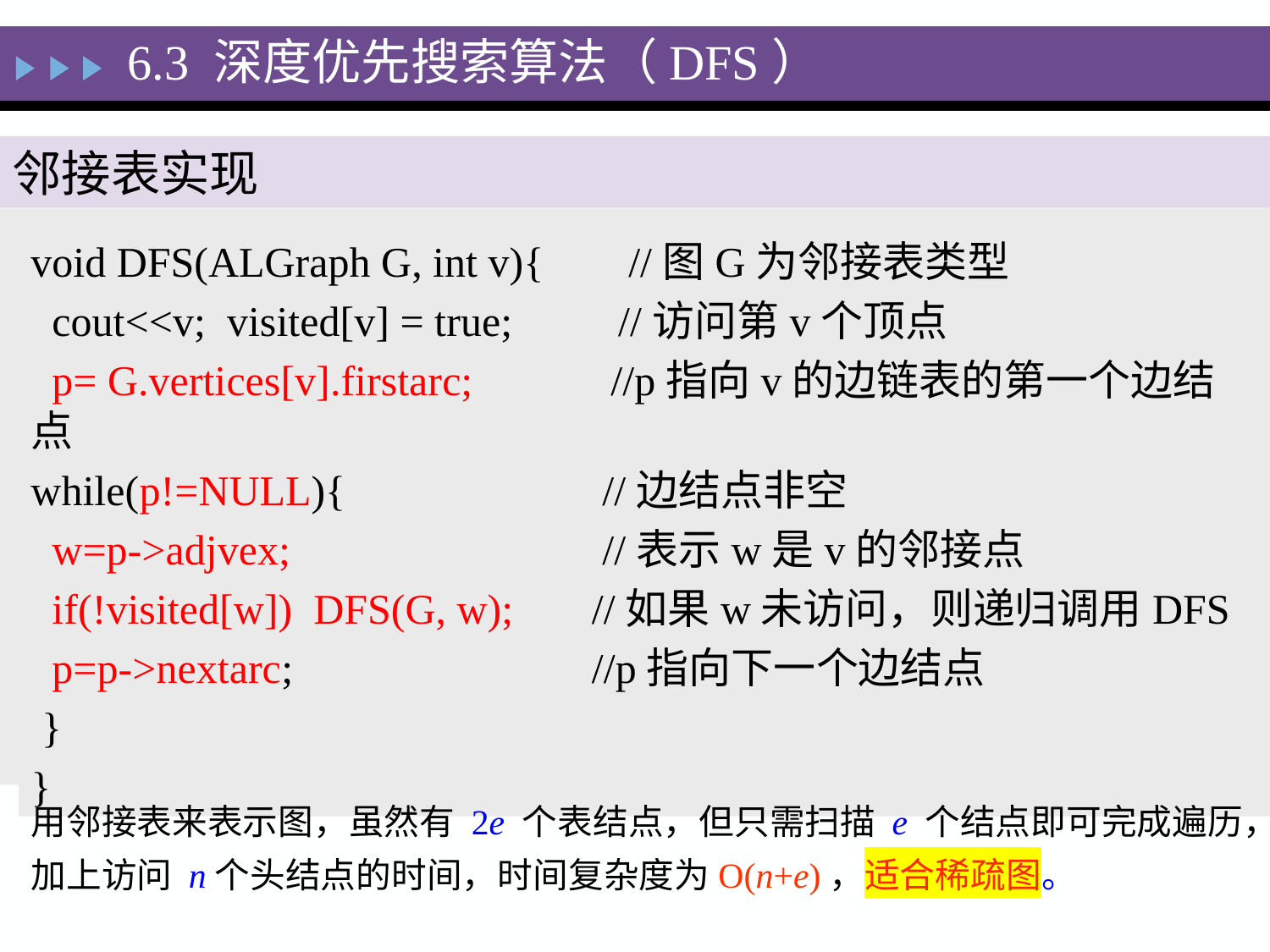

6.3 深度优先搜索算法（DFS）
邻接表实现

void DFS(ALGraph G, int v){        //图G为邻接表类型
  cout<<v;  visited[v] = true;          //访问第v个顶点
  p= G.vertices[v].firstarc;             //p指向v的边链表的第一个边结点
while(p!=NULL){              	      //边结点非空
  w=p->adjvex;               	      //表示w是v的邻接点
  if(!visited[w])  DFS(G, w); 	     //如果w未访问，则递归调用DFS
  p=p->nextarc;                	     //p指向下一个边结点
 }
}
用邻接表来表示图，虽然有 2e 个表结点，但只需扫描 e 个结点即可完成遍历，加上访问 n个头结点的时间，时间复杂度为O(n+e)，适合稀疏图。